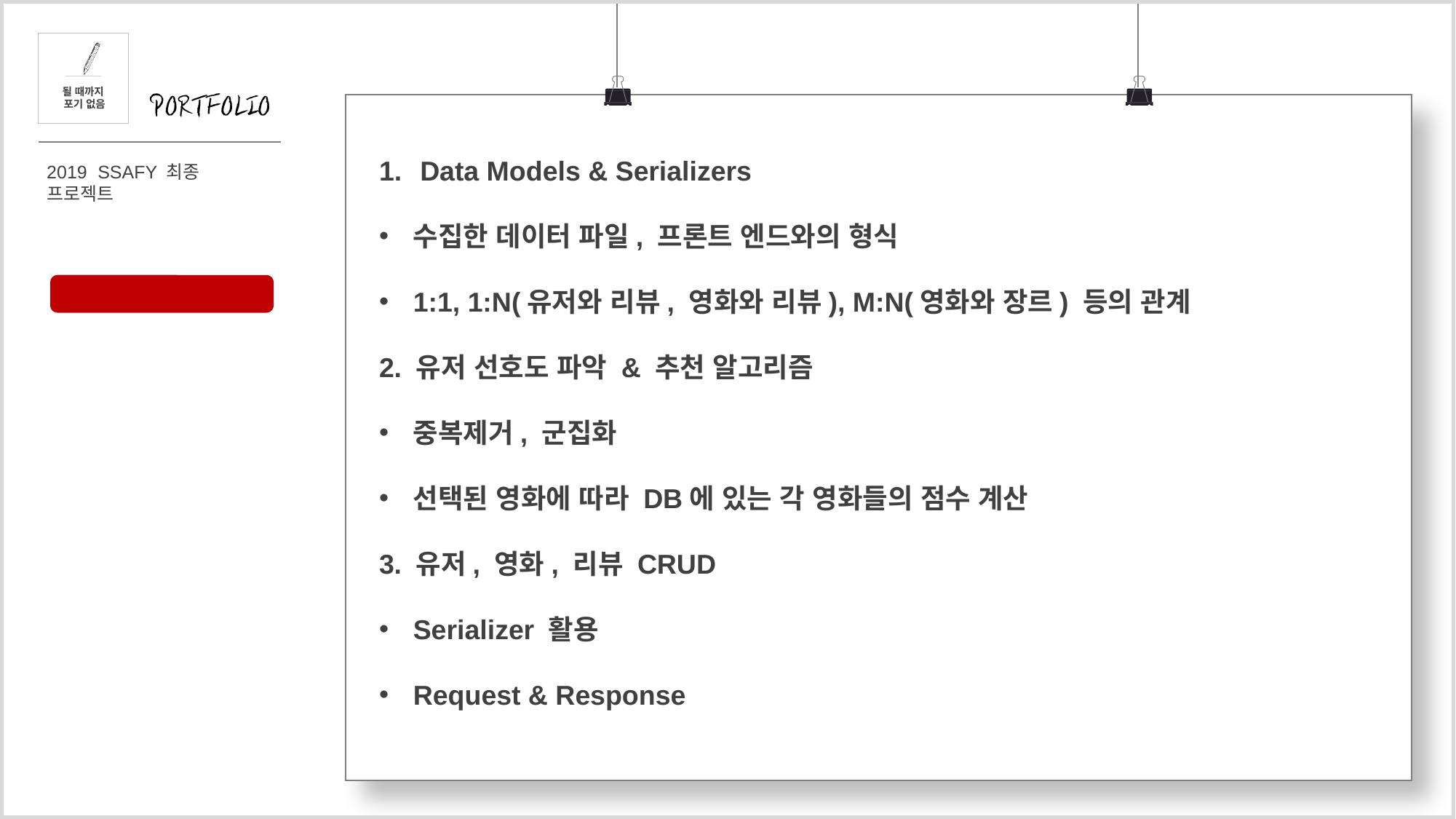

Data Models & Serializers

수집한 데이터 파일, 프론트 엔드와의 형식

1:1, 1:N(유저와 리뷰, 영화와 리뷰), M:N(영화와 장르) 등의 관계

2. 유저 선호도 파악 & 추천 알고리즘

중복제거, 군집화

선택된 영화에 따라 DB에 있는 각 영화들의 점수 계산

3. 유저, 영화, 리뷰 CRUD

Serializer 활용

Request & Response